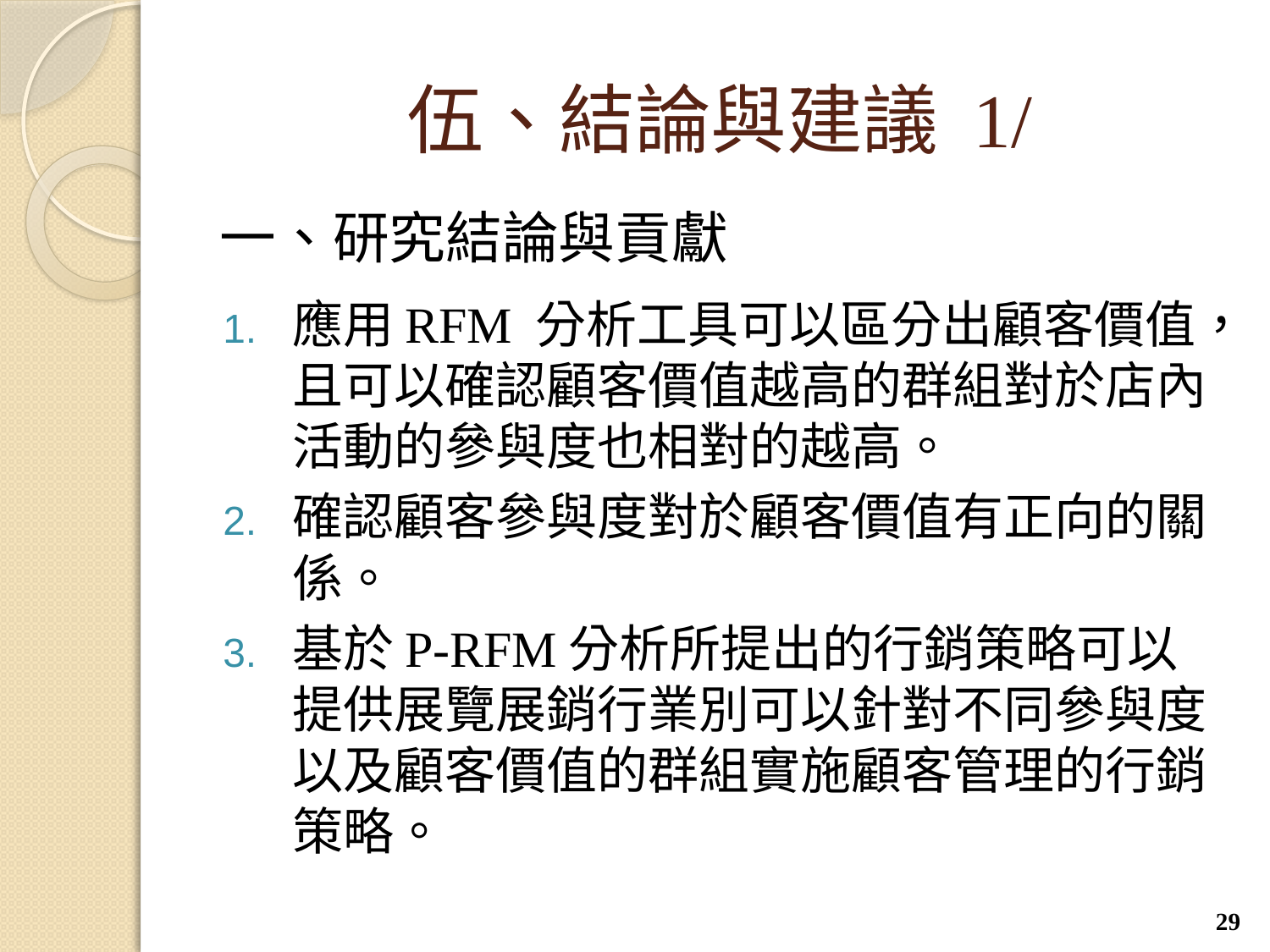

# 伍、結論與建議 1/
一、研究結論與貢獻
應用RFM 分析工具可以區分出顧客價值，且可以確認顧客價值越高的群組對於店內活動的參與度也相對的越高。
確認顧客參與度對於顧客價值有正向的關係。
基於P-RFM分析所提出的行銷策略可以提供展覽展銷行業別可以針對不同參與度以及顧客價值的群組實施顧客管理的行銷策略。
29